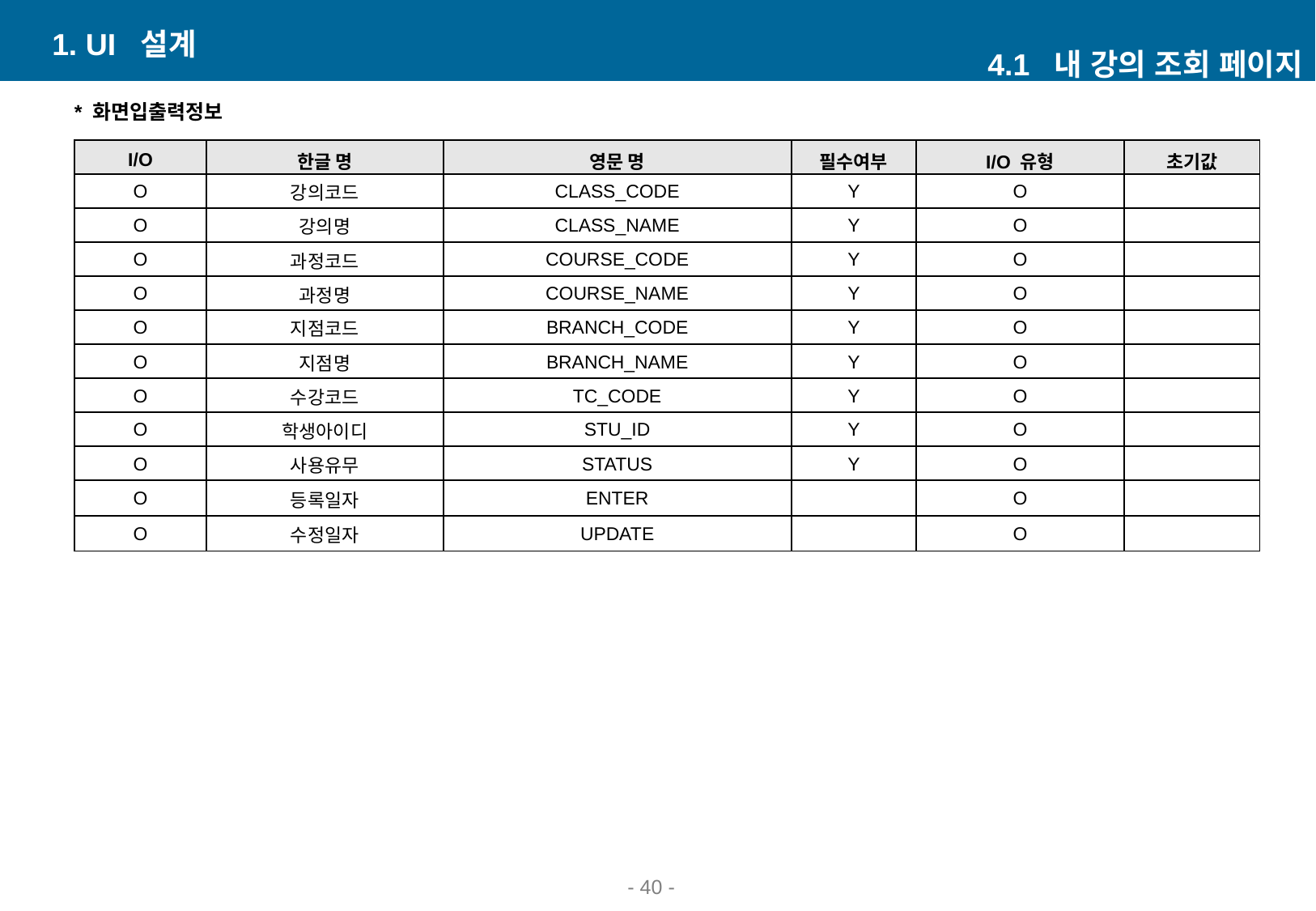

1. UI  설계
4.1  내 강의 조회 페이지
* 화면입출력정보
| I/O | 한글 명 | 영문 명 | 필수여부 | I/O 유형 | 초기값 |
| --- | --- | --- | --- | --- | --- |
| O | 강의코드 | CLASS\_CODE | Y | O |  |
| O | 강의명 | CLASS\_NAME | Y | O |  |
| O | 과정코드 | COURSE\_CODE | Y | O |  |
| O | 과정명 | COURSE\_NAME | Y | O |  |
| O | 지점코드 | BRANCH\_CODE | Y | O |  |
| O | 지점명 | BRANCH\_NAME | Y | O |  |
| O | 수강코드 | TC\_CODE | Y | O |  |
| O | 학생아이디 | STU\_ID | Y | O |  |
| O | 사용유무 | STATUS | Y | O |  |
| O | 등록일자 | ENTER |  | O |  |
| O | 수정일자 | UPDATE |  | O |  |
- 40 -